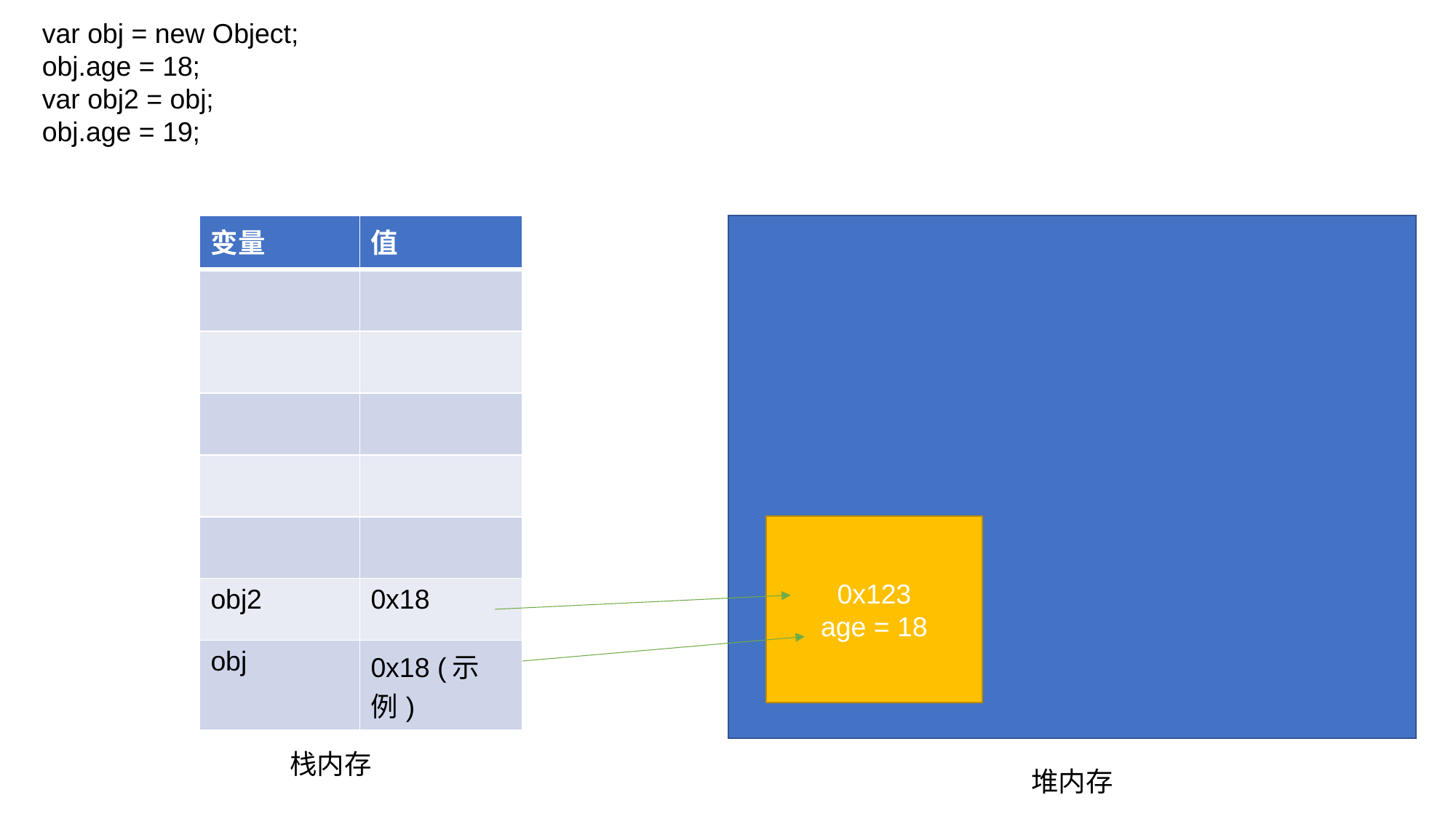

var obj = new Object;
obj.age = 18;
var obj2 = obj;
obj.age = 19;
| 变量 | 值 |
| --- | --- |
|  |  |
|  |  |
|  |  |
|  |  |
|  |  |
| obj2 | 0x18 |
| obj | 0x18 (示例) |

0x123
age = 18
栈内存
堆内存